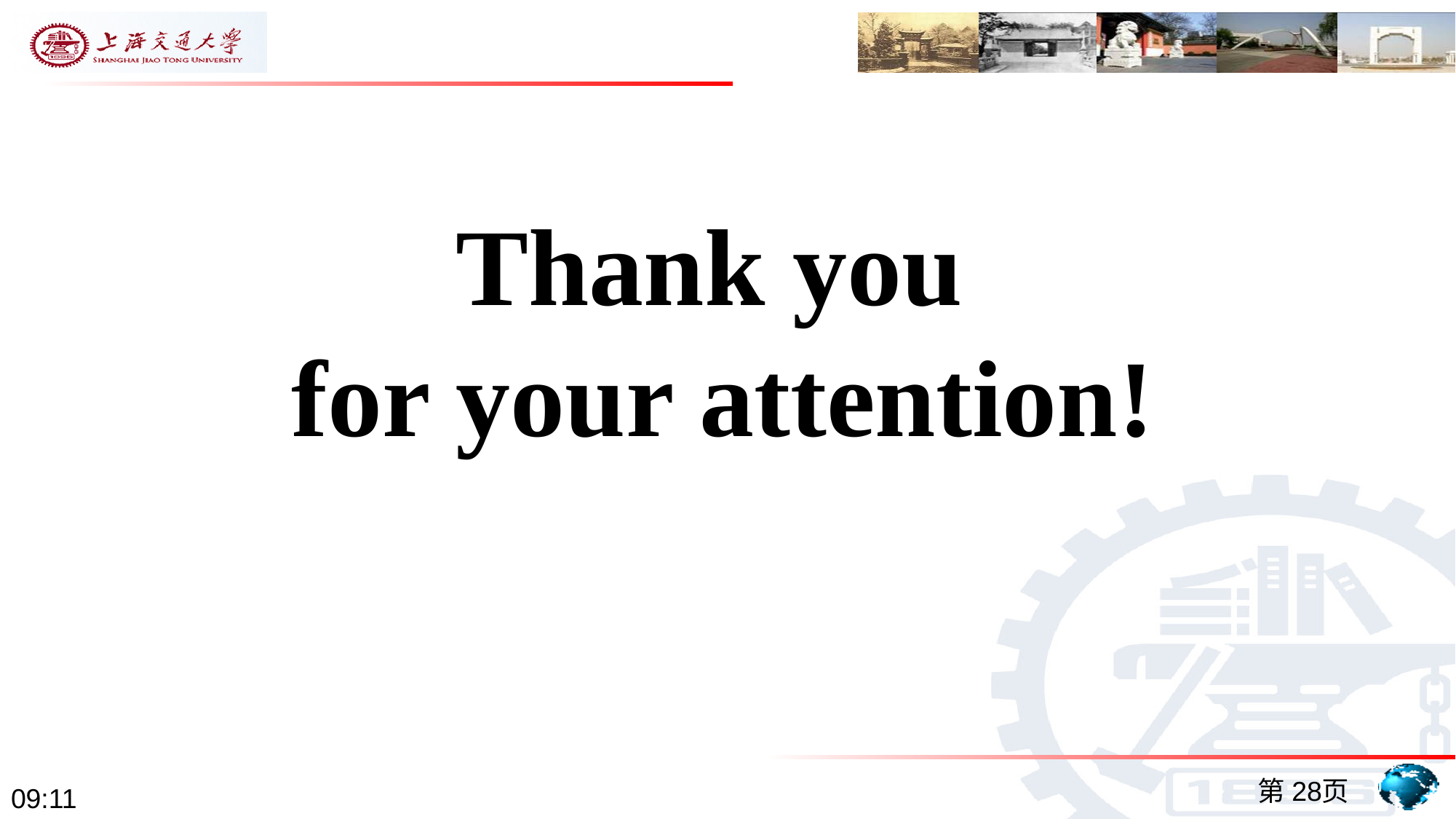

Thank you
for your attention!
第28页
09:11